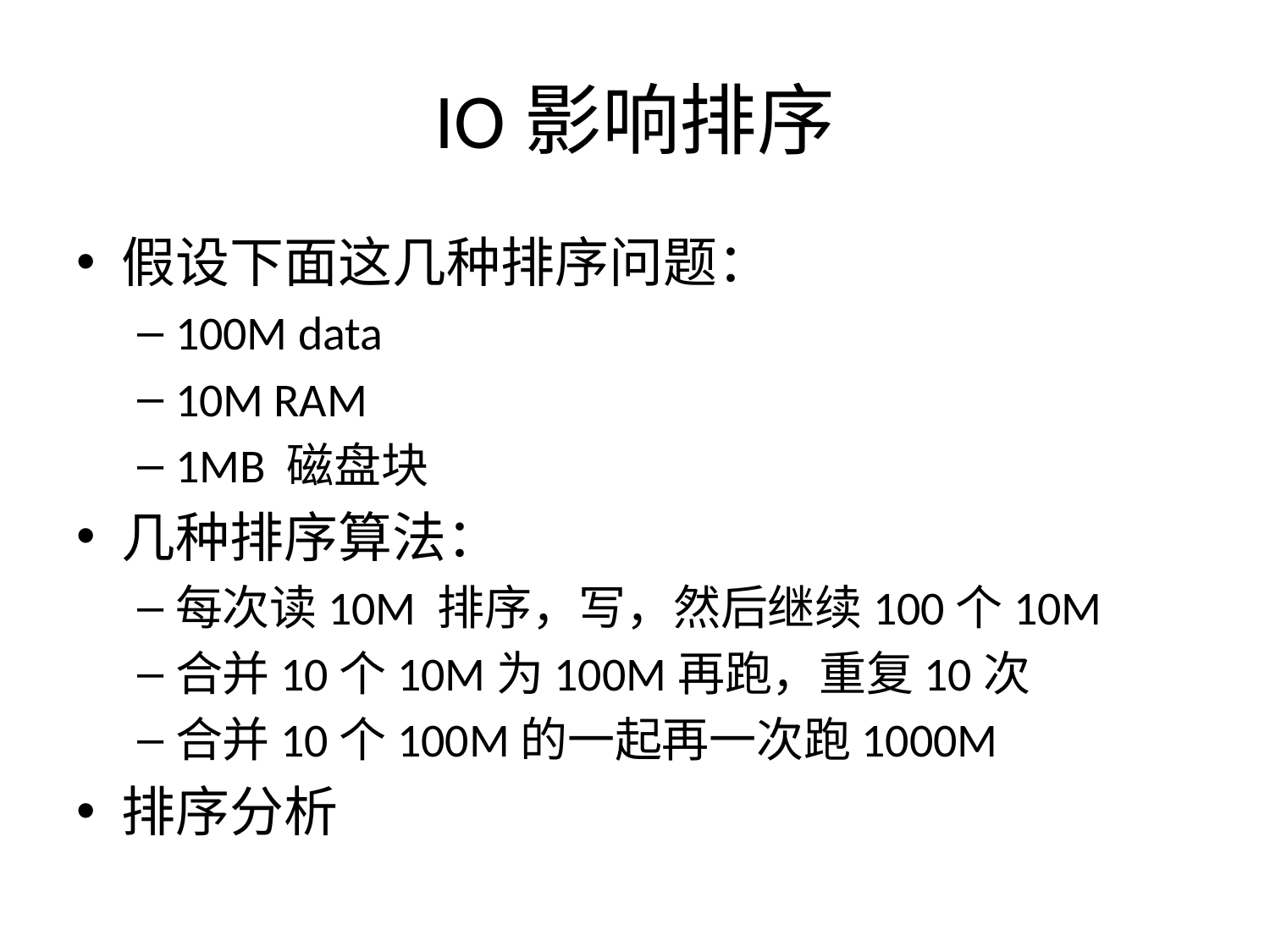

# IO影响排序
假设下面这几种排序问题：
100M data
10M RAM
1MB 磁盘块
几种排序算法：
每次读10M 排序，写，然后继续100个10M
合并10个10M为100M再跑，重复10次
合并10个100M的一起再一次跑1000M
排序分析